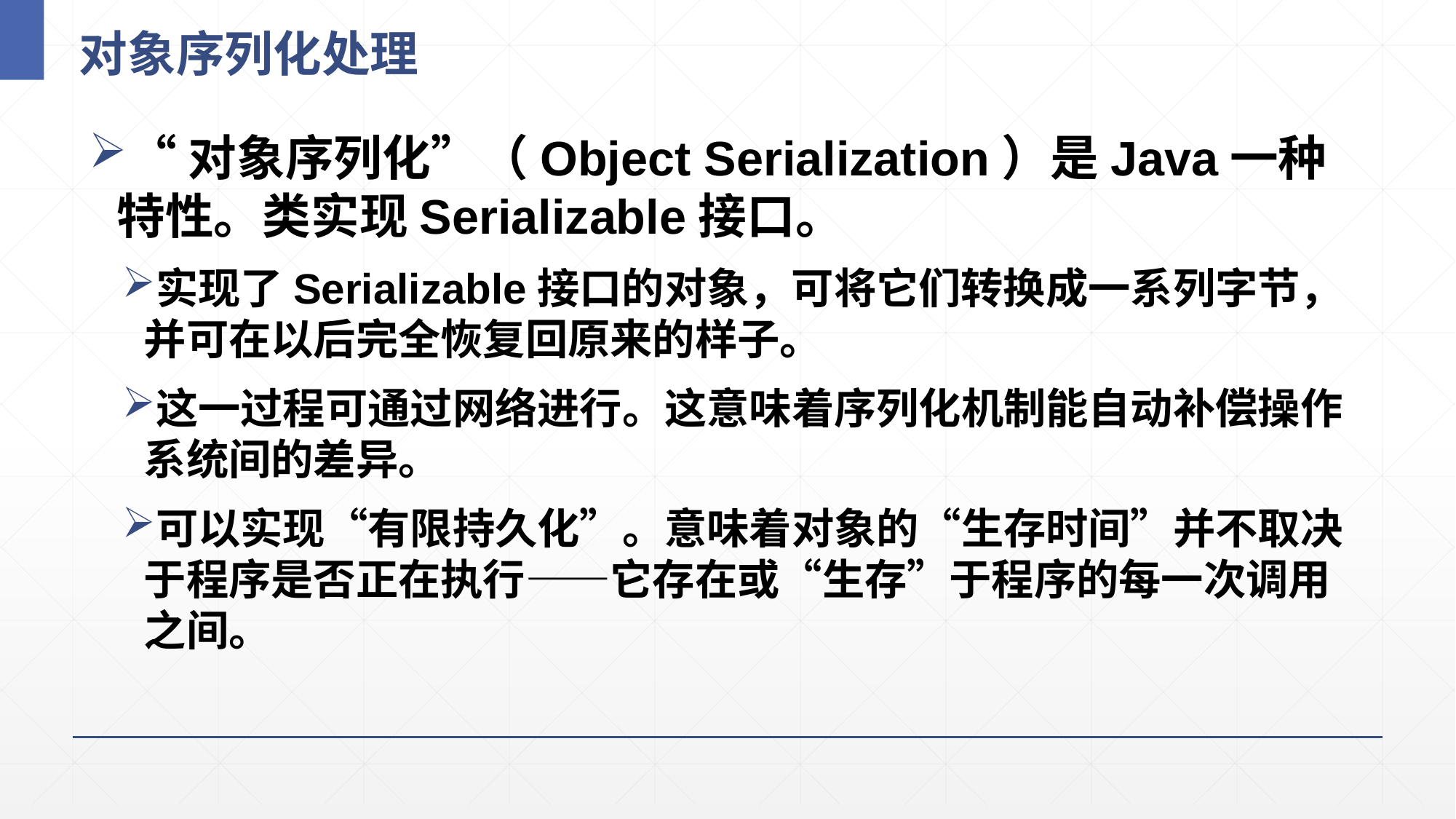

# 对象序列化处理
“对象序列化”（Object Serialization）是Java一种特性。类实现Serializable接口。
实现了Serializable接口的对象，可将它们转换成一系列字节，并可在以后完全恢复回原来的样子。
这一过程可通过网络进行。这意味着序列化机制能自动补偿操作系统间的差异。
可以实现“有限持久化”。意味着对象的“生存时间”并不取决于程序是否正在执行——它存在或“生存”于程序的每一次调用之间。